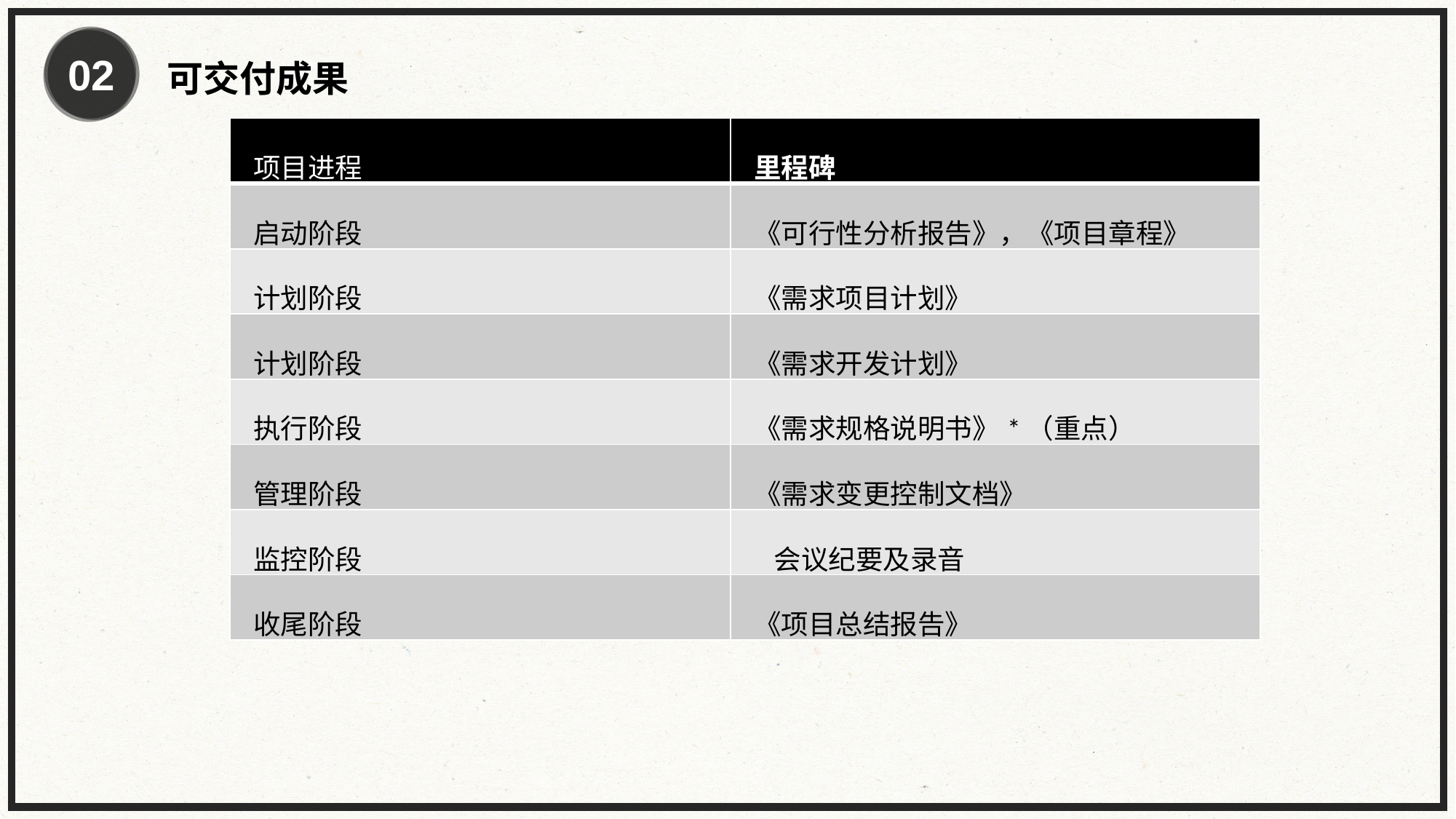

02
可交付成果
| 项目进程 | 里程碑 |
| --- | --- |
| 启动阶段 | 《可行性分析报告》，《项目章程》 |
| 计划阶段 | 《需求项目计划》 |
| 计划阶段 | 《需求开发计划》 |
| 执行阶段 | 《需求规格说明书》\*（重点） |
| 管理阶段 | 《需求变更控制文档》 |
| 监控阶段 | 会议纪要及录音 |
| 收尾阶段 | 《项目总结报告》 |